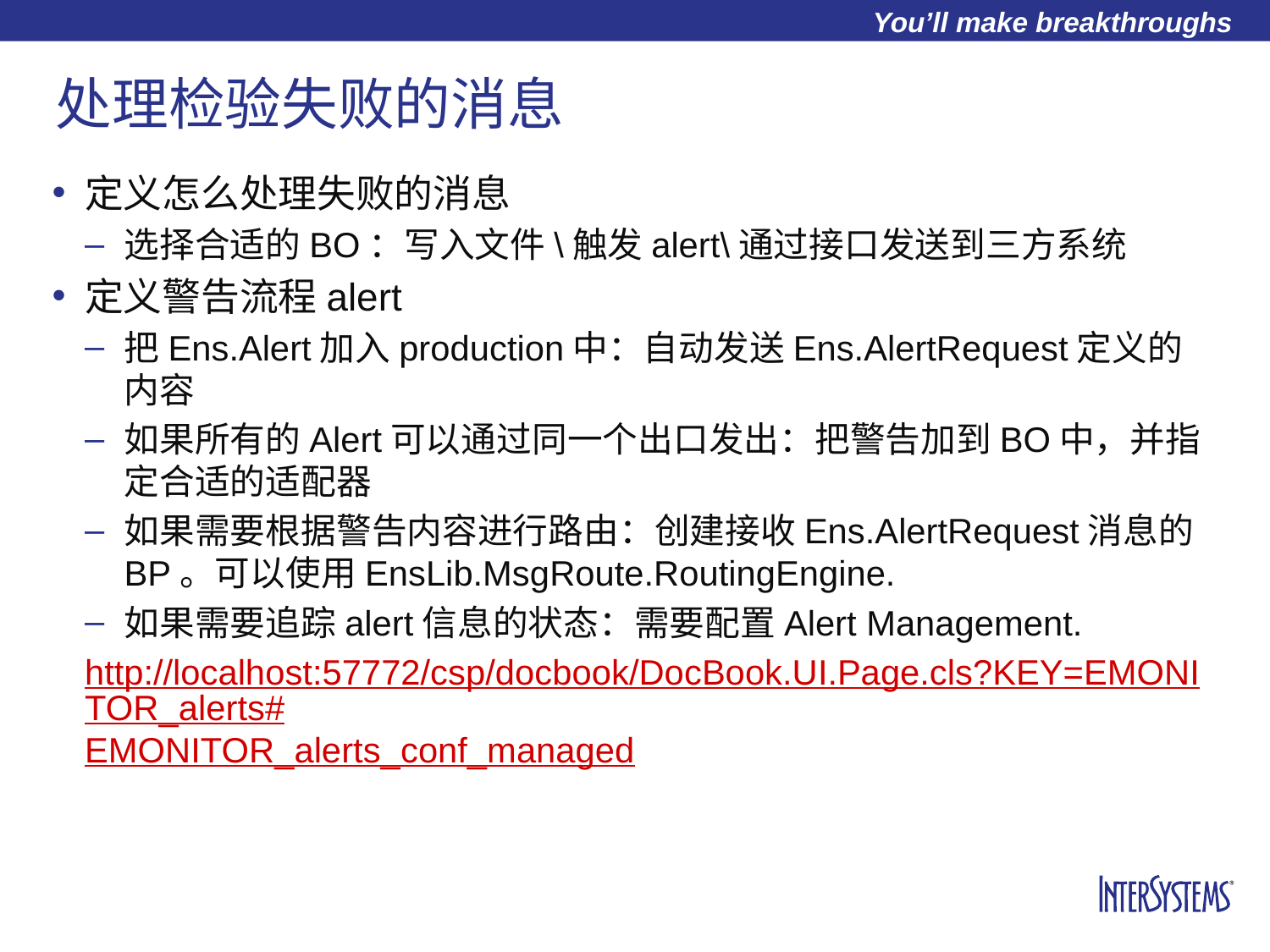

# 处理检验失败的消息
定义怎么处理失败的消息
选择合适的BO：写入文件\触发alert\通过接口发送到三方系统
定义警告流程alert
把Ens.Alert加入production中：自动发送Ens.AlertRequest定义的内容
如果所有的Alert可以通过同一个出口发出：把警告加到BO中，并指定合适的适配器
如果需要根据警告内容进行路由：创建接收Ens.AlertRequest消息的BP。可以使用EnsLib.MsgRoute.RoutingEngine.
如果需要追踪alert信息的状态：需要配置Alert Management.
http://localhost:57772/csp/docbook/DocBook.UI.Page.cls?KEY=EMONITOR_alerts#EMONITOR_alerts_conf_managed